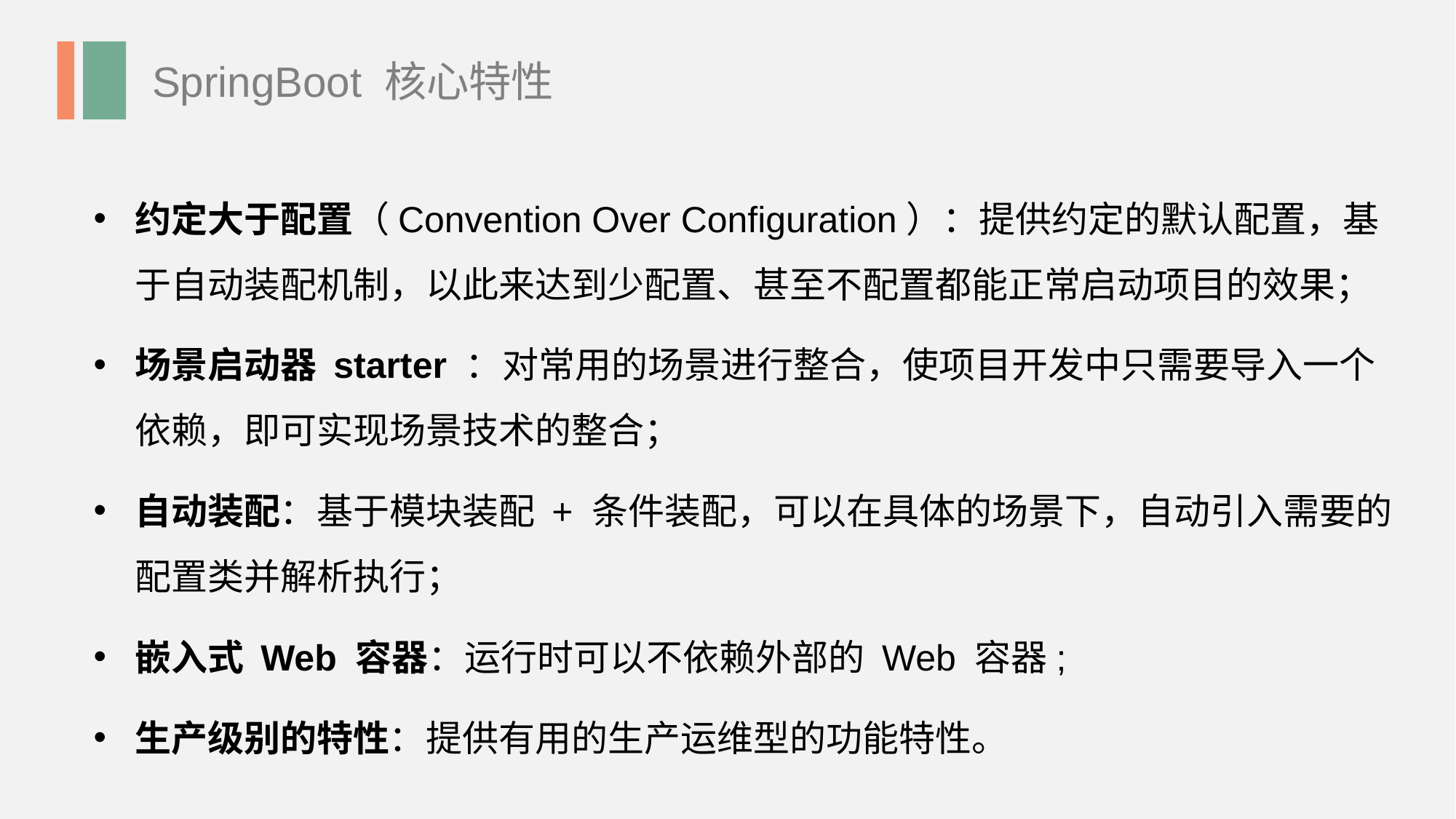

SpringBoot 核心特性
约定大于配置（Convention Over Configuration）：提供约定的默认配置，基于自动装配机制，以此来达到少配置、甚至不配置都能正常启动项目的效果；
场景启动器 starter ：对常用的场景进行整合，使项目开发中只需要导入一个依赖，即可实现场景技术的整合；
自动装配：基于模块装配 + 条件装配，可以在具体的场景下，自动引入需要的配置类并解析执行；
嵌入式 Web 容器：运行时可以不依赖外部的 Web 容器;
生产级别的特性：提供有用的生产运维型的功能特性。